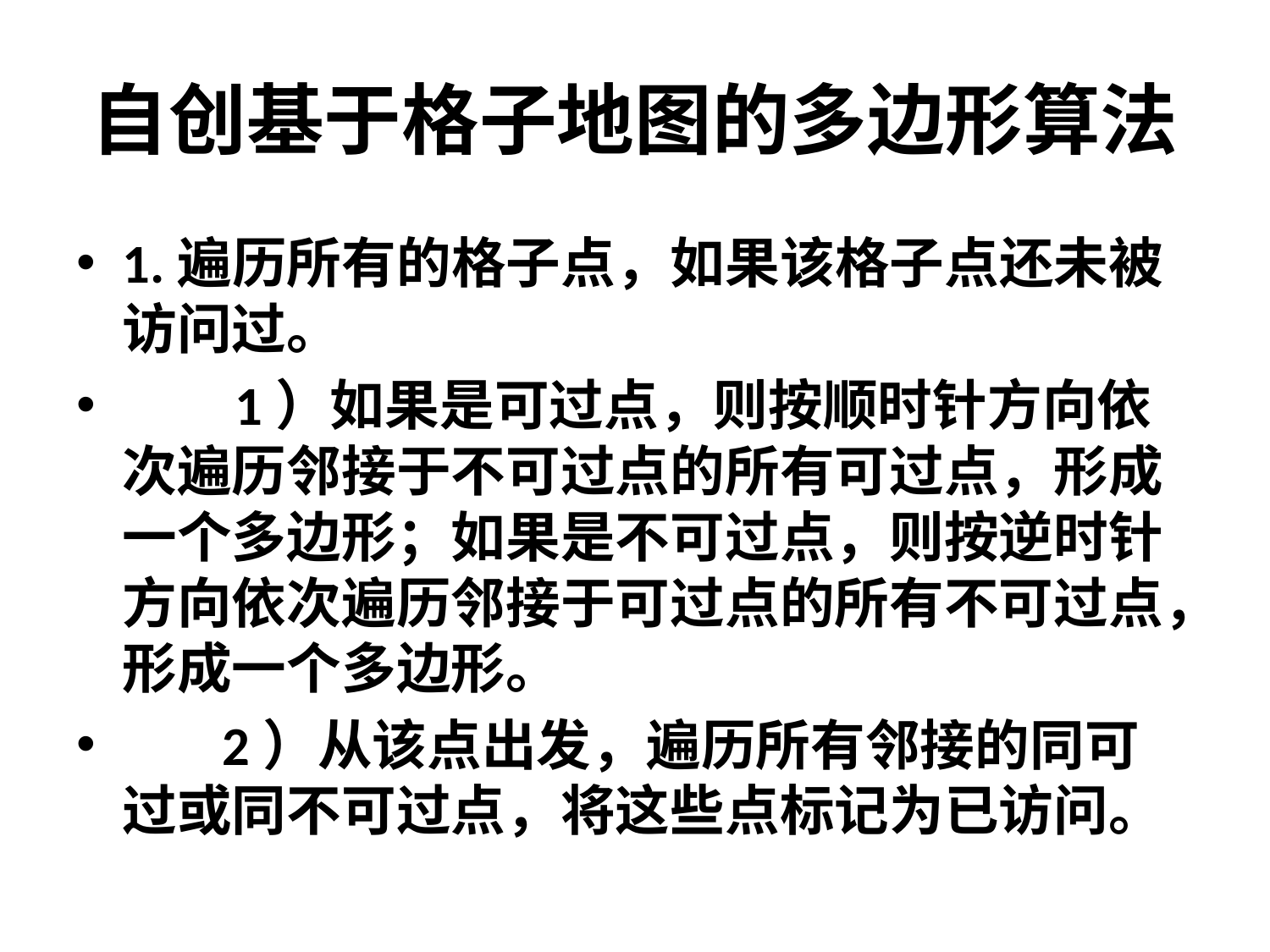

# 自创基于格子地图的多边形算法
1.遍历所有的格子点，如果该格子点还未被访问过。
         1）如果是可过点，则按顺时针方向依次遍历邻接于不可过点的所有可过点，形成一个多边形；如果是不可过点，则按逆时针方向依次遍历邻接于可过点的所有不可过点，形成一个多边形。
        2）从该点出发，遍历所有邻接的同可过或同不可过点，将这些点标记为已访问。